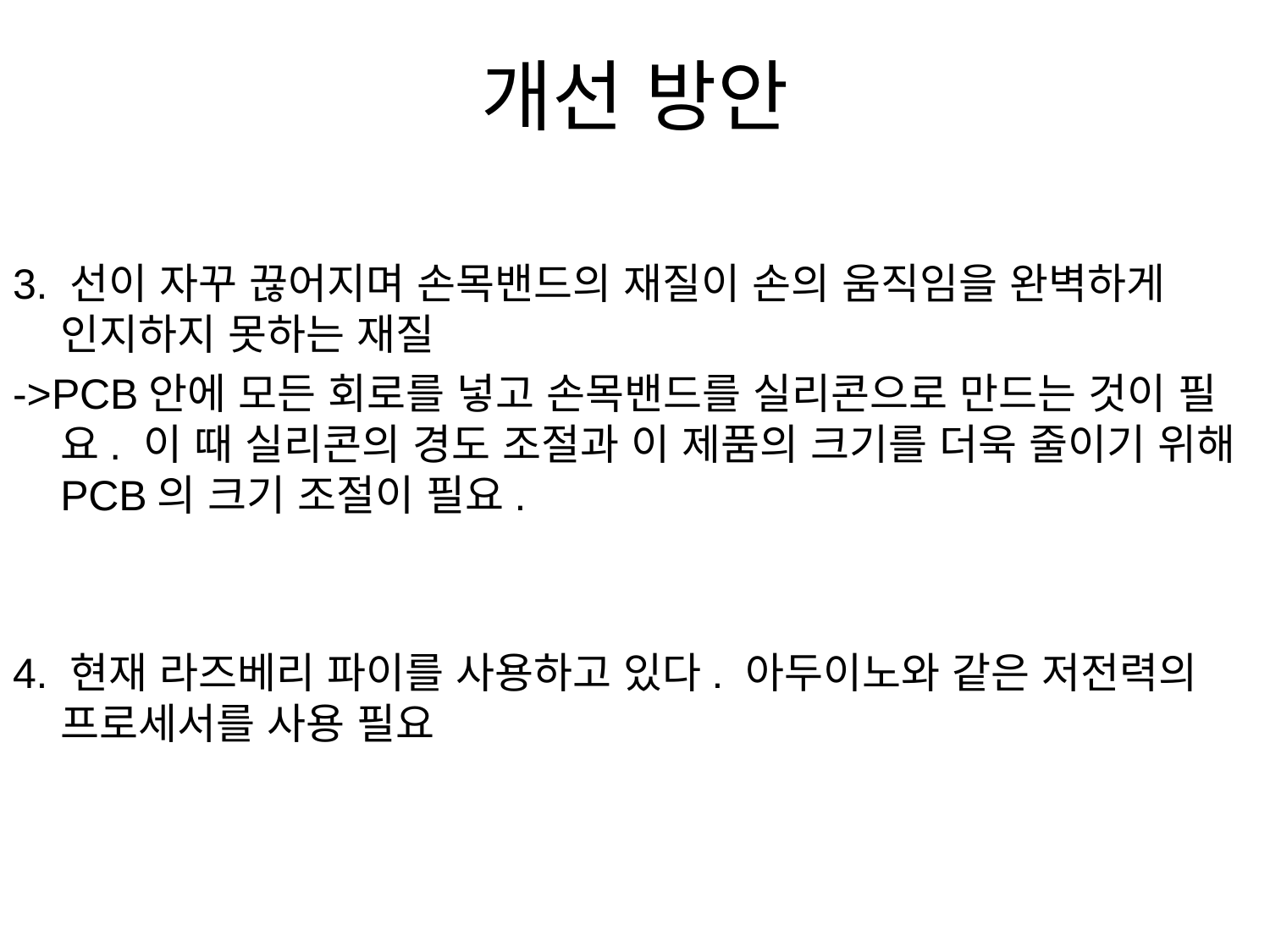

# 개선 방안
3. 선이 자꾸 끊어지며 손목밴드의 재질이 손의 움직임을 완벽하게 인지하지 못하는 재질
->PCB안에 모든 회로를 넣고 손목밴드를 실리콘으로 만드는 것이 필요. 이 때 실리콘의 경도 조절과 이 제품의 크기를 더욱 줄이기 위해 PCB의 크기 조절이 필요.

4. 현재 라즈베리 파이를 사용하고 있다. 아두이노와 같은 저전력의 프로세서를 사용 필요